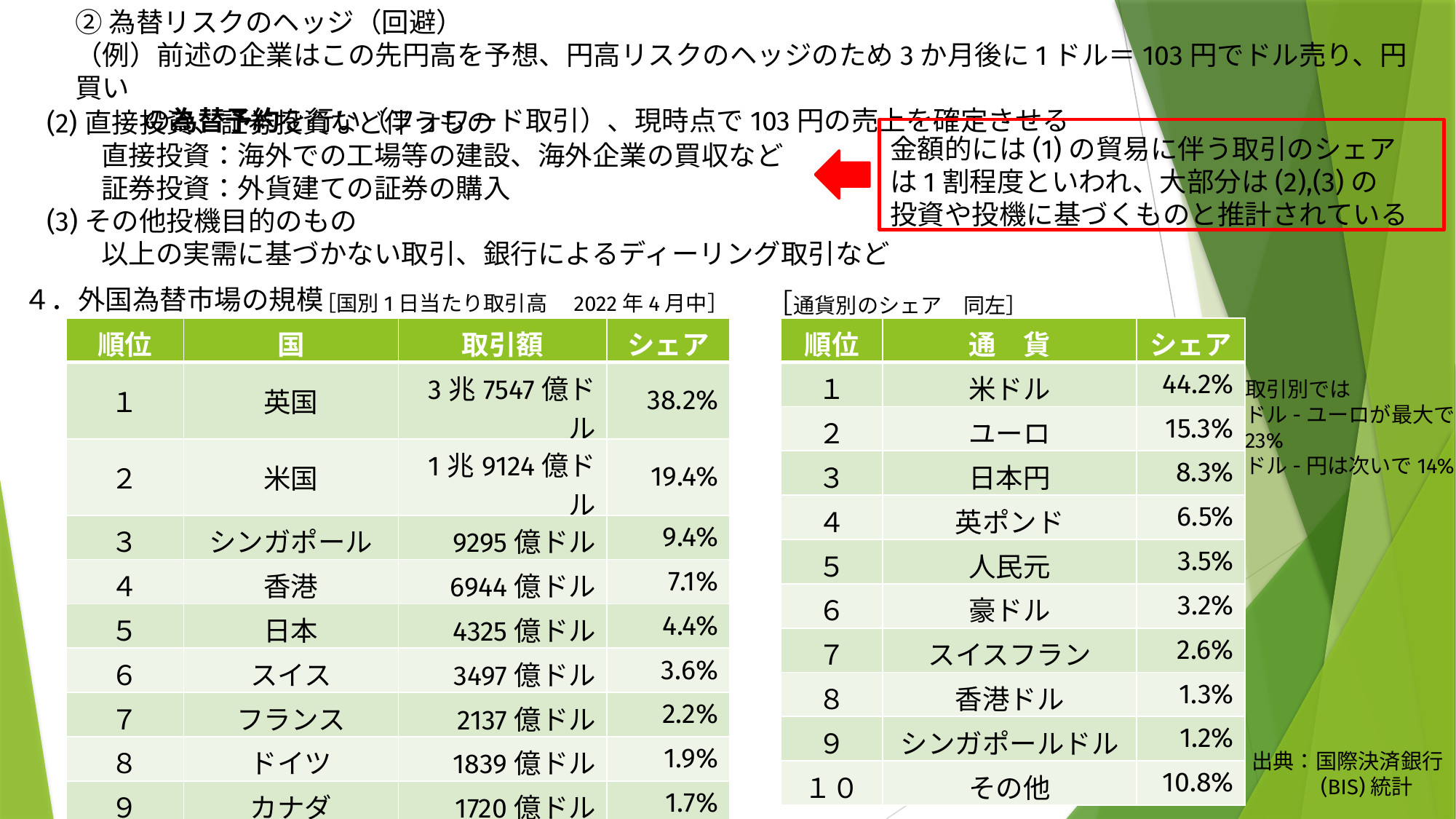

②為替リスクのヘッジ（回避）
（例）前述の企業はこの先円高を予想、円高リスクのヘッジのため3か月後に1ドル＝103円でドル売り、円買い
          の為替予約を行い（フォワード取引）、現時点で103円の売上を確定させる
(2)直接投資、証券投資など伴うもの
　　直接投資：海外での工場等の建設、海外企業の買収など
　　証券投資：外貨建ての証券の購入
(3)その他投機目的のもの
　　以上の実需に基づかない取引、銀行によるディーリング取引など

金額的には(1)の貿易に伴う取引のシェア
は1割程度といわれ、大部分は(2),(3)の
投資や投機に基づくものと推計されている

４．外国為替市場の規模
［通貨別のシェア　同左］
［国別1日当たり取引高　2022年4月中］
| 順位 | 国 | 取引額 | シェア |
| --- | --- | --- | --- |
| １ | 英国 | 3兆7547億ドル | 38.2% |
| ２ | 米国 | 1兆9124億ドル | 19.4% |
| ３ | シンガポール | 9295億ドル | 9.4% |
| ４ | 香港 | 6944億ドル | 7.1% |
| ５ | 日本 | 4325億ドル | 4.4% |
| ６ | スイス | 3497億ドル | 3.6% |
| ７ | フランス | 2137億ドル | 2.2% |
| ８ | ドイツ | 1839億ドル | 1.9% |
| ９ | カナダ | 1720億ドル | 1.7% |
| １０ | その他 | 1兆2004億ドル | 12.0% |
| 順位 | 通　貨 | シェア |
| --- | --- | --- |
| １ | 米ドル | 44.2% |
| ２ | ユーロ | 15.3% |
| ３ | 日本円 | 8.3% |
| ４ | 英ポンド | 6.5% |
| ５ | 人民元 | 3.5% |
| ６ | 豪ドル | 3.2% |
| ７ | スイスフラン | 2.6% |
| ８ | 香港ドル | 1.3% |
| ９ | シンガポールドル | 1.2% |
| １０ | その他 | 10.8% |
取引別では
ドル-ユーロが最大で
23%
ドル-円は次いで14%
出典：国際決済銀行
　　　(BIS)統計